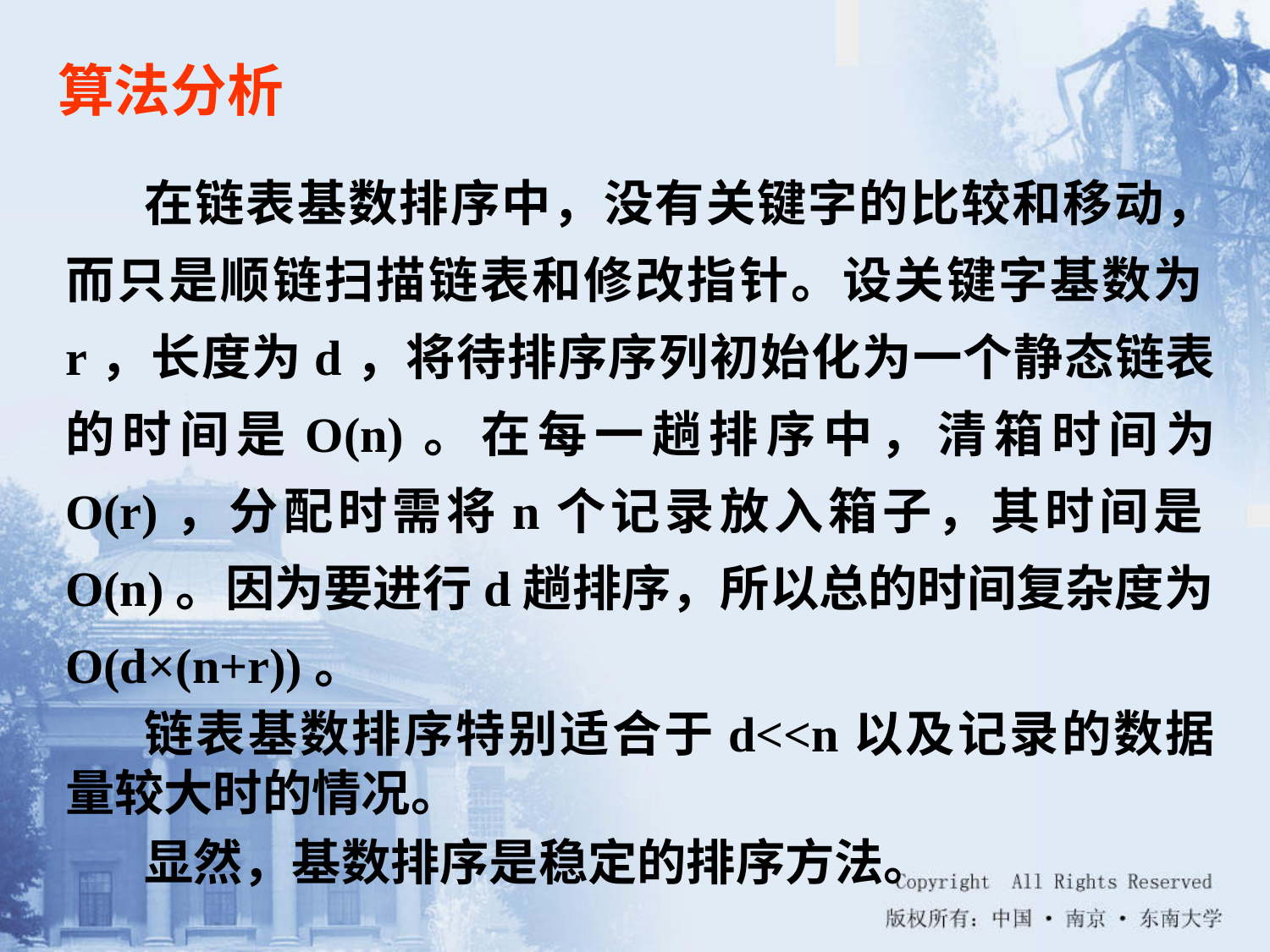

# 算法分析
在链表基数排序中，没有关键字的比较和移动，而只是顺链扫描链表和修改指针。设关键字基数为r，长度为d，将待排序序列初始化为一个静态链表的时间是O(n)。在每一趟排序中，清箱时间为 O(r)，分配时需将n个记录放入箱子，其时间是O(n)。因为要进行d趟排序，所以总的时间复杂度为O(d×(n+r))。
链表基数排序特别适合于d<<n以及记录的数据量较大时的情况。
显然，基数排序是稳定的排序方法。